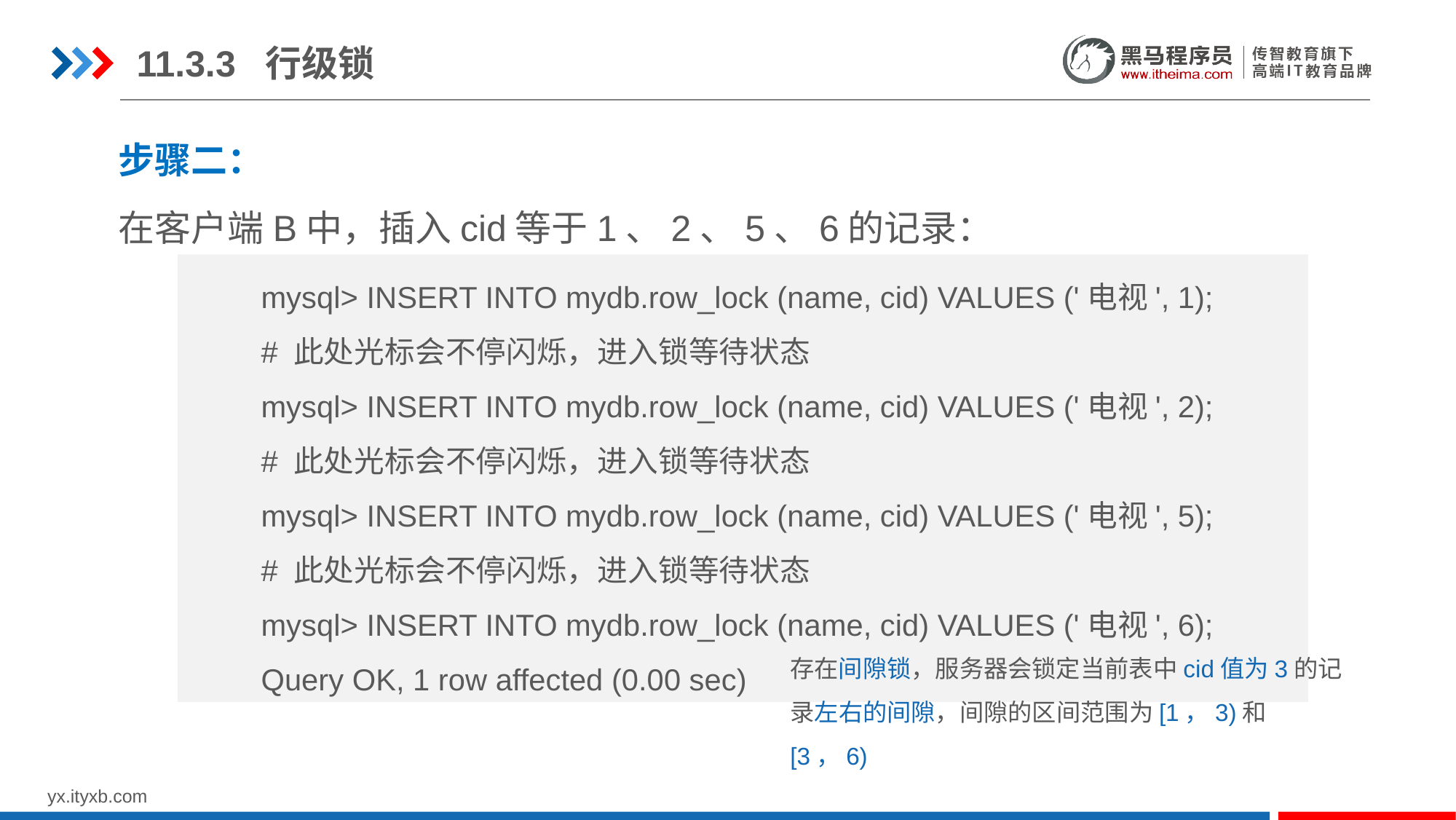

11.3.3  行级锁
步骤二：
在客户端B中，插入cid等于1、2、5、6的记录：
mysql> INSERT INTO mydb.row_lock (name, cid) VALUES ('电视', 1);
# 此处光标会不停闪烁，进入锁等待状态
mysql> INSERT INTO mydb.row_lock (name, cid) VALUES ('电视', 2);
# 此处光标会不停闪烁，进入锁等待状态
mysql> INSERT INTO mydb.row_lock (name, cid) VALUES ('电视', 5);
# 此处光标会不停闪烁，进入锁等待状态
mysql> INSERT INTO mydb.row_lock (name, cid) VALUES ('电视', 6);
Query OK, 1 row affected (0.00 sec)
存在间隙锁，服务器会锁定当前表中cid值为3的记录左右的间隙，间隙的区间范围为[1，3)和[3，6)